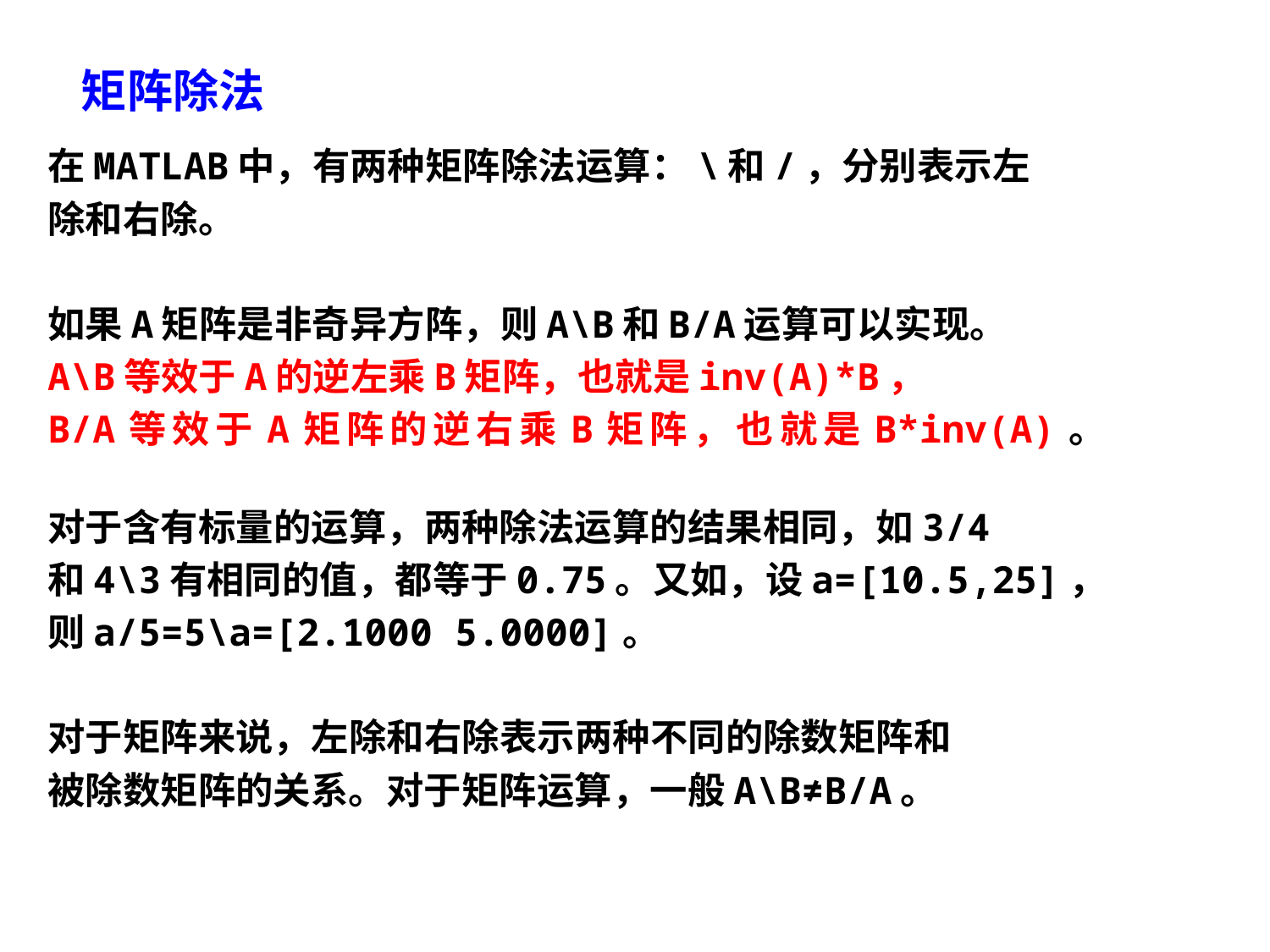

矩阵除法
在MATLAB中，有两种矩阵除法运算：\和/，分别表示左
除和右除。

如果A矩阵是非奇异方阵，则A\B和B/A运算可以实现。
A\B等效于A的逆左乘B矩阵，也就是inv(A)*B，
B/A等效于A矩阵的逆右乘B矩阵，也就是B*inv(A)。
对于含有标量的运算，两种除法运算的结果相同，如3/4
和4\3有相同的值，都等于0.75。又如，设a=[10.5,25]，
则a/5=5\a=[2.1000 5.0000]。

对于矩阵来说，左除和右除表示两种不同的除数矩阵和
被除数矩阵的关系。对于矩阵运算，一般A\B≠B/A。